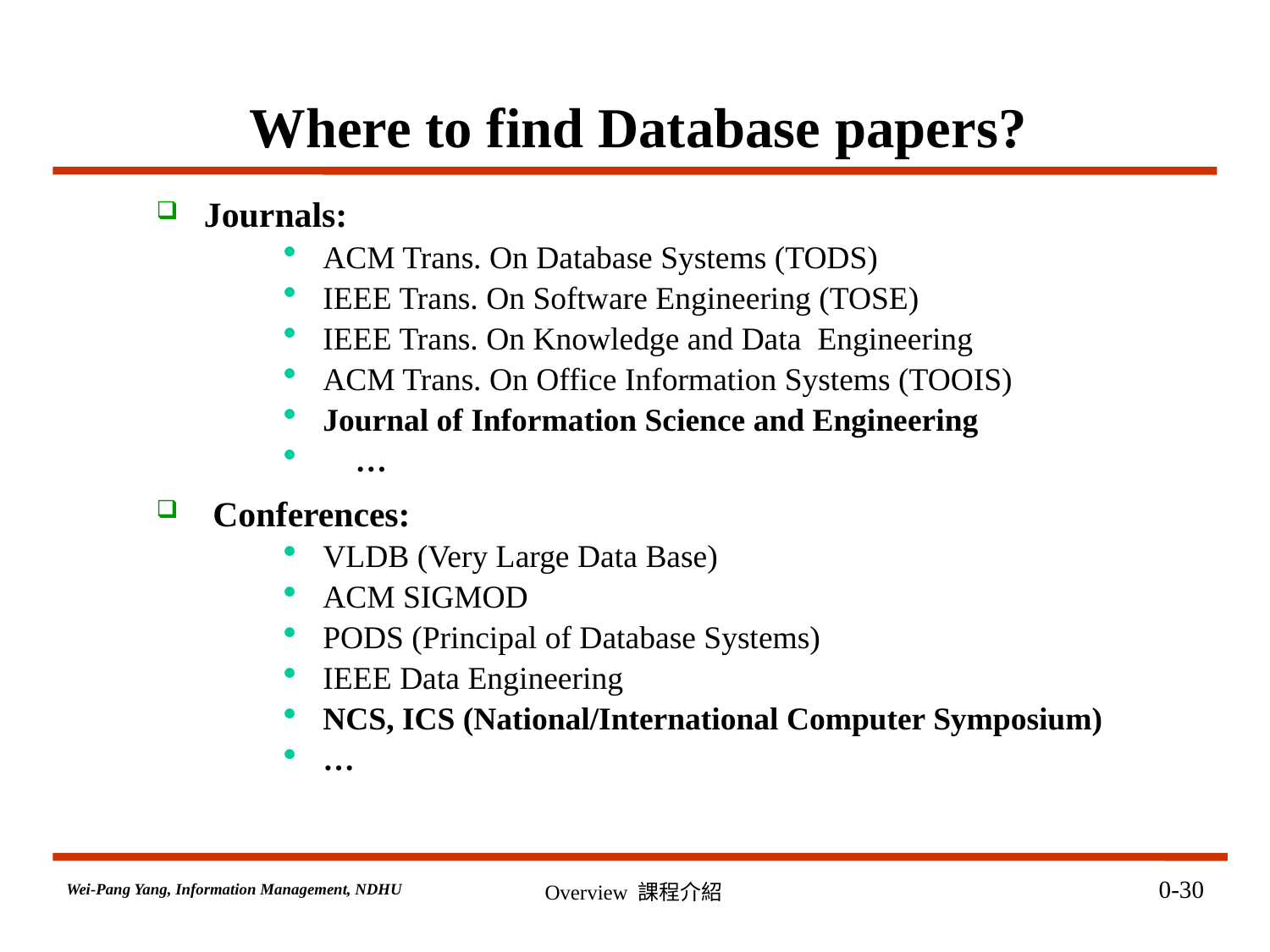

Where to find Database papers?
Journals:
 ACM Trans. On Database Systems (TODS)
 IEEE Trans. On Software Engineering (TOSE)
 IEEE Trans. On Knowledge and Data  Engineering
 ACM Trans. On Office Information Systems (TOOIS)
 Journal of Information Science and Engineering
     …
 Conferences:
 VLDB (Very Large Data Base)
 ACM SIGMOD
 PODS (Principal of Database Systems)
 IEEE Data Engineering
 NCS, ICS (National/International Computer Symposium)
 …

0-30
Overview 課程介紹